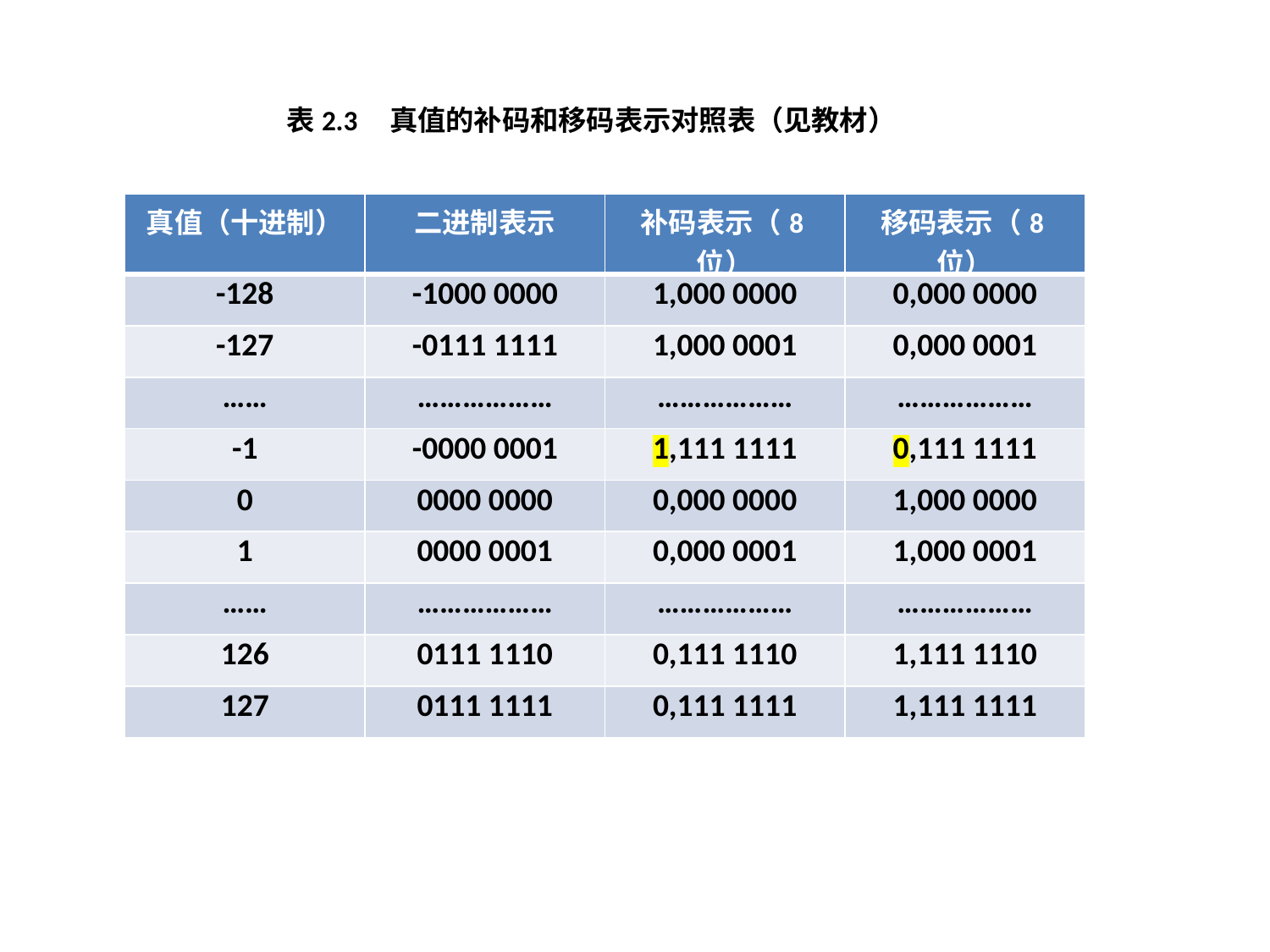

表2.3    真值的补码和移码表示对照表（见教材）
| 真值（十进制） | 二进制表示 | 补码表示（8位） | 移码表示（8位） |
| --- | --- | --- | --- |
| -128 | -1000 0000 | 1,000 0000 | 0,000 0000 |
| -127 | -0111 1111 | 1,000 0001 | 0,000 0001 |
| …… | ……………… | ……………… | ……………… |
| -1 | -0000 0001 | 1,111 1111 | 0,111 1111 |
| 0 | 0000 0000 | 0,000 0000 | 1,000 0000 |
| 1 | 0000 0001 | 0,000 0001 | 1,000 0001 |
| …… | ……………… | ……………… | ……………… |
| 126 | 0111 1110 | 0,111 1110 | 1,111 1110 |
| 127 | 0111 1111 | 0,111 1111 | 1,111 1111 |